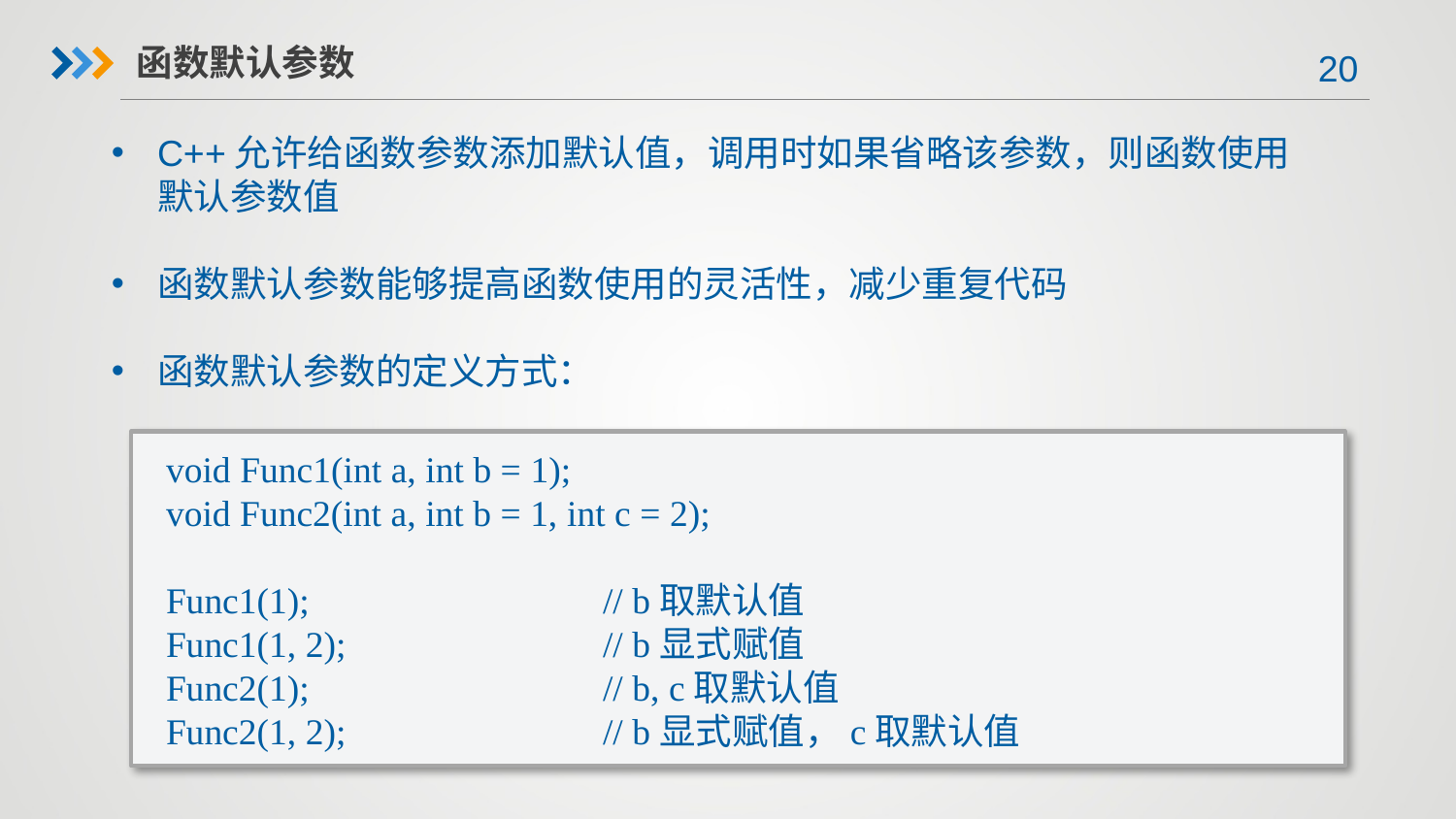

函数默认参数
C++允许给函数参数添加默认值，调用时如果省略该参数，则函数使用默认参数值

函数默认参数能够提高函数使用的灵活性，减少重复代码

函数默认参数的定义方式：

void Func1(int a, int b = 1);
void Func2(int a, int b = 1, int c = 2);

Func1(1);			// b取默认值
Func1(1, 2);		// b显式赋值
Func2(1);			// b, c取默认值
Func2(1, 2);		// b显式赋值，c取默认值